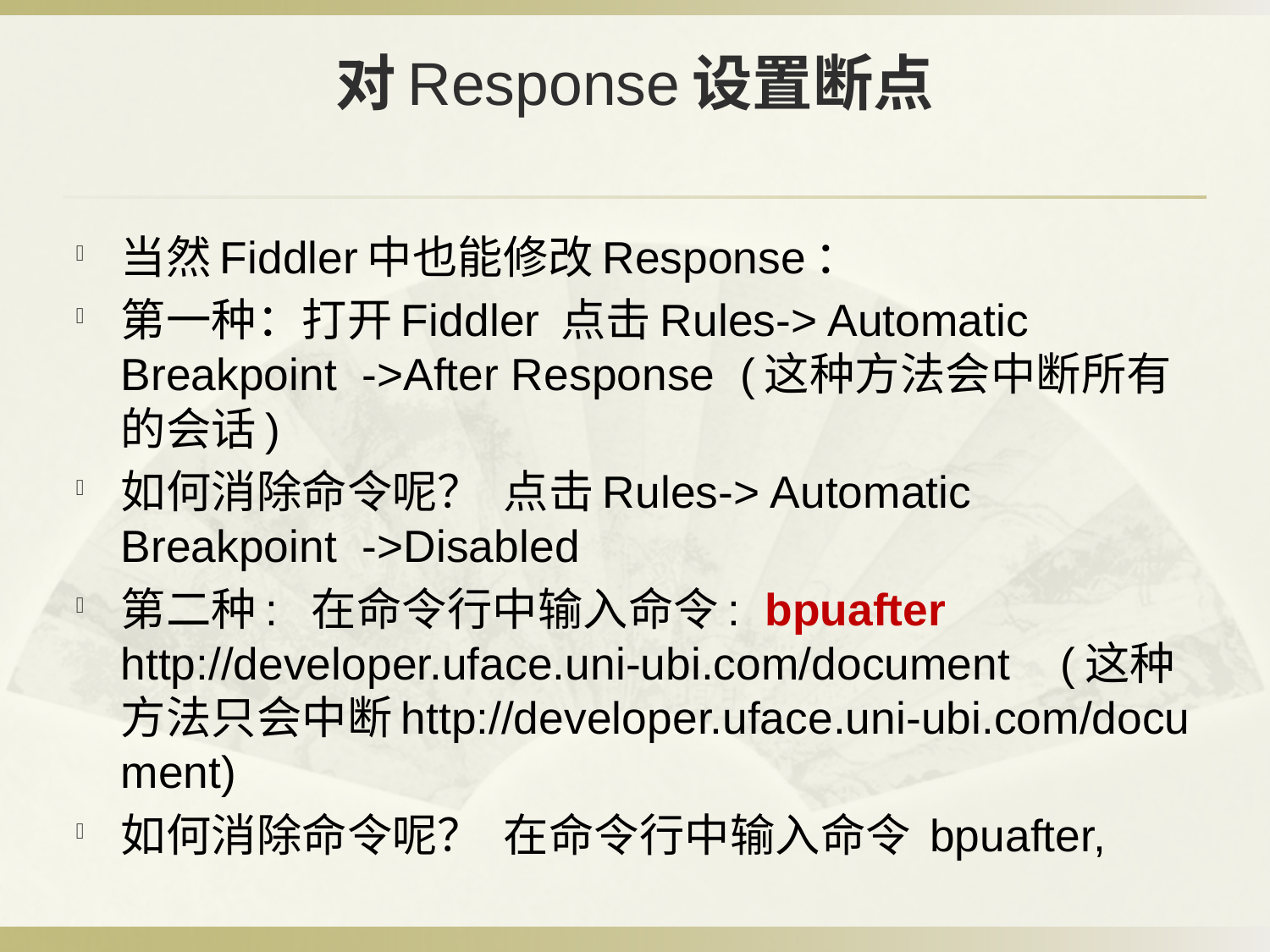

# 对Response设置断点
当然Fiddler中也能修改Response：
第一种：打开Fiddler 点击Rules-> Automatic Breakpoint  ->After Response  (这种方法会中断所有的会话)
如何消除命令呢？  点击Rules-> Automatic Breakpoint  ->Disabled
第二种:  在命令行中输入命令:  bpuafter http://developer.uface.uni-ubi.com/document    (这种方法只会中断http://developer.uface.uni-ubi.com/document)
如何消除命令呢？  在命令行中输入命令 bpuafter,